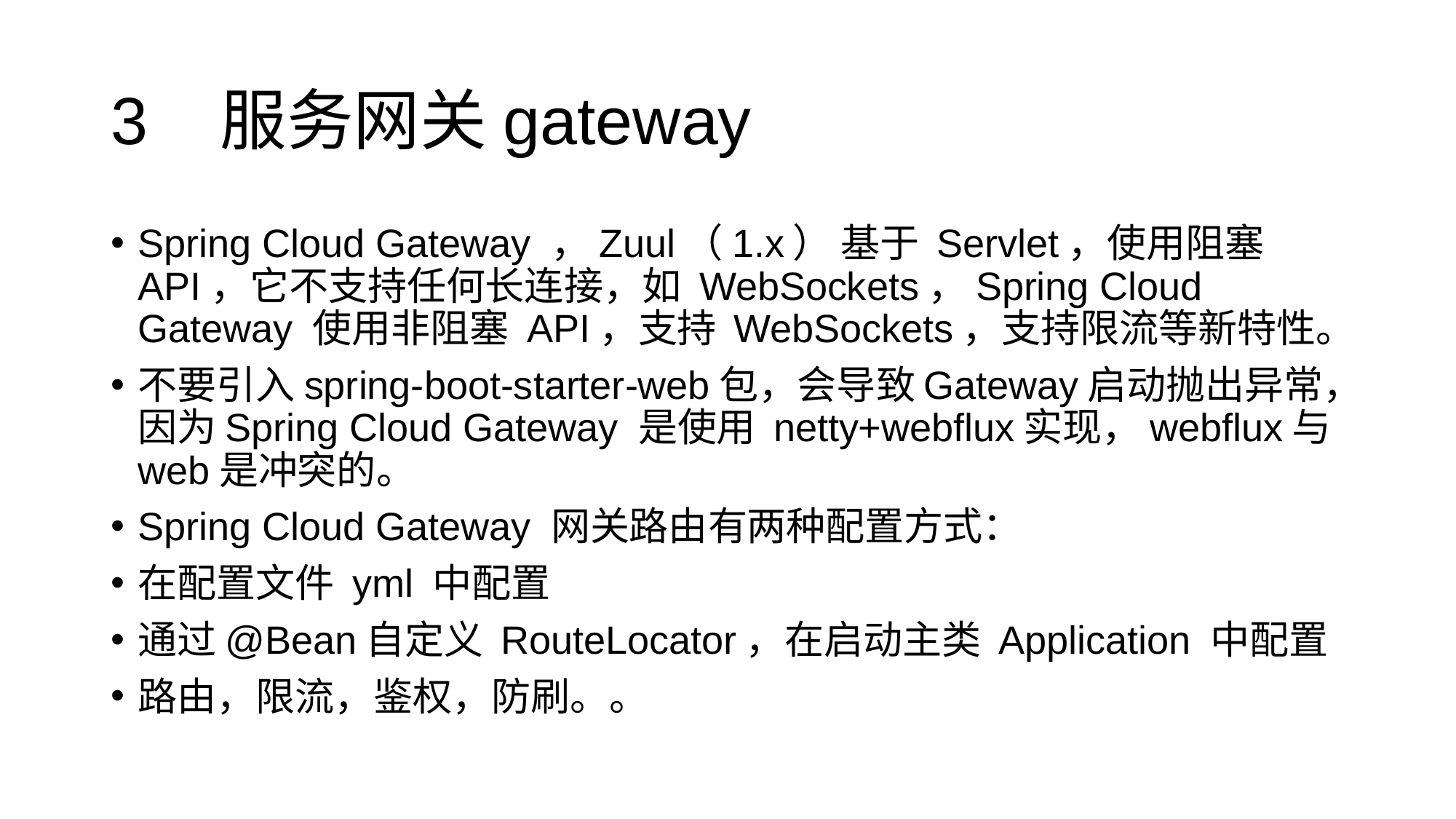

# 3	服务网关gateway
Spring Cloud Gateway ，Zuul（1.x） 基于 Servlet，使用阻塞 API，它不支持任何长连接，如 WebSockets，Spring Cloud Gateway 使用非阻塞 API，支持 WebSockets，支持限流等新特性。
不要引入spring-boot-starter-web包，会导致Gateway启动抛出异常，因为Spring Cloud Gateway 是使用 netty+webflux实现，webflux与web是冲突的。
Spring Cloud Gateway 网关路由有两种配置方式：
在配置文件 yml 中配置
通过@Bean自定义 RouteLocator，在启动主类 Application 中配置
路由，限流，鉴权，防刷。。